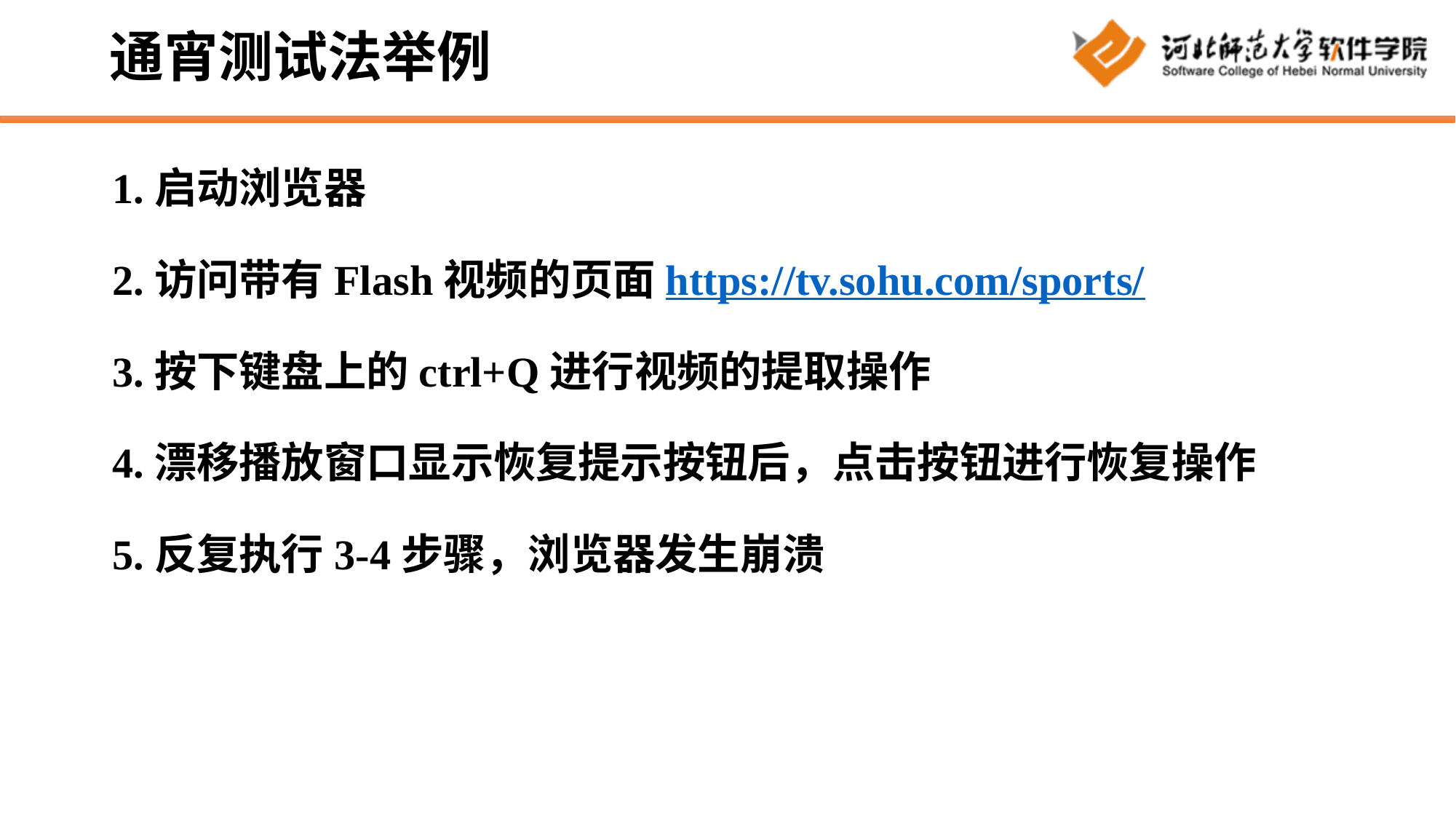

# 通宵测试法举例
1.启动浏览器
2.访问带有Flash视频的页面https://tv.sohu.com/sports/
3.按下键盘上的ctrl+Q进行视频的提取操作
4.漂移播放窗口显示恢复提示按钮后，点击按钮进行恢复操作
5.反复执行3-4步骤，浏览器发生崩溃